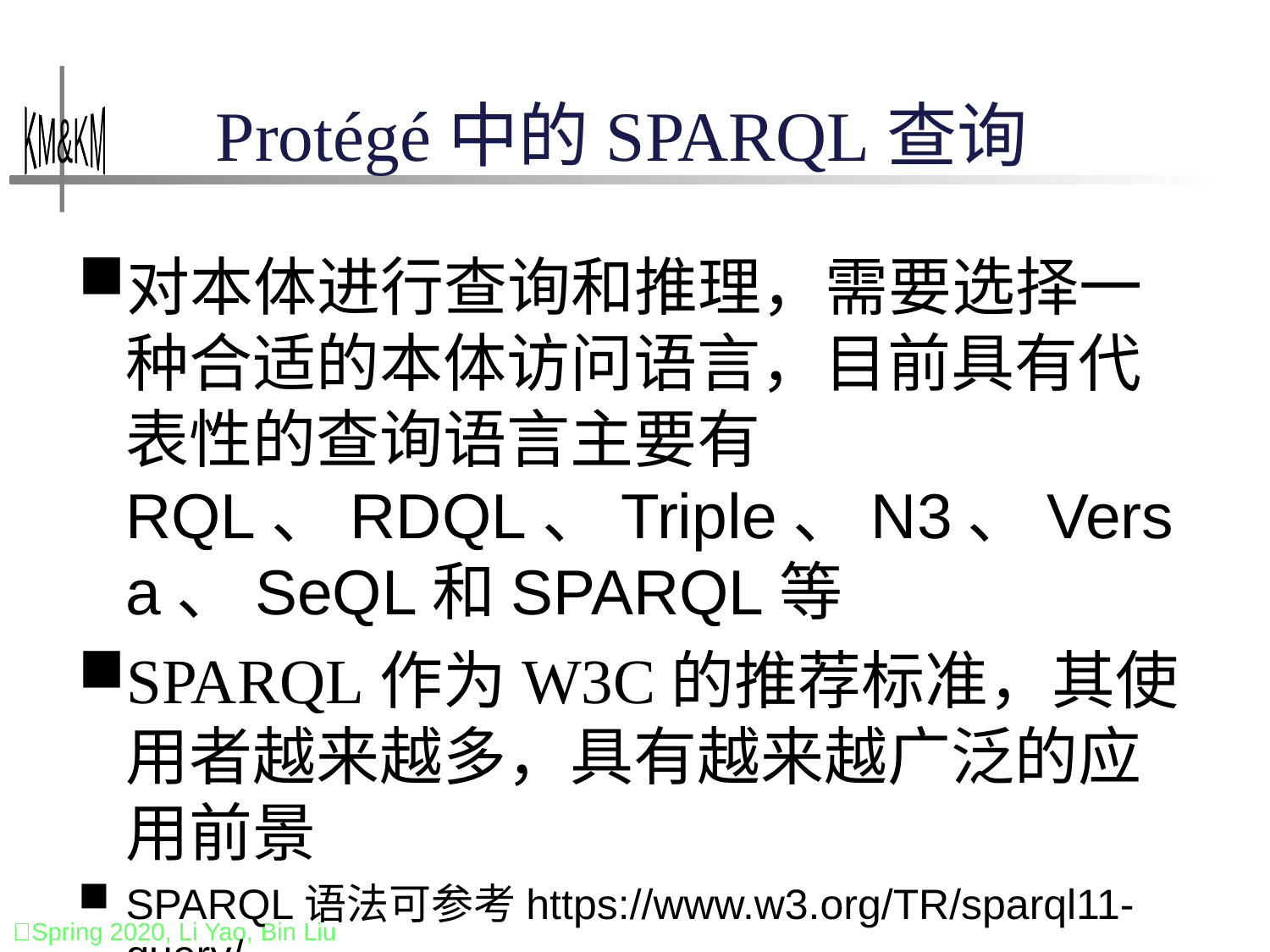

# Protégé中的SPARQL查询
对本体进行查询和推理，需要选择一种合适的本体访问语言，目前具有代表性的查询语言主要有RQL、RDQL、Triple、N3、Versa、SeQL和SPARQL等
SPARQL作为W3C的推荐标准，其使用者越来越多，具有越来越广泛的应用前景
SPARQL语法可参考https://www.w3.org/TR/sparql11-query/